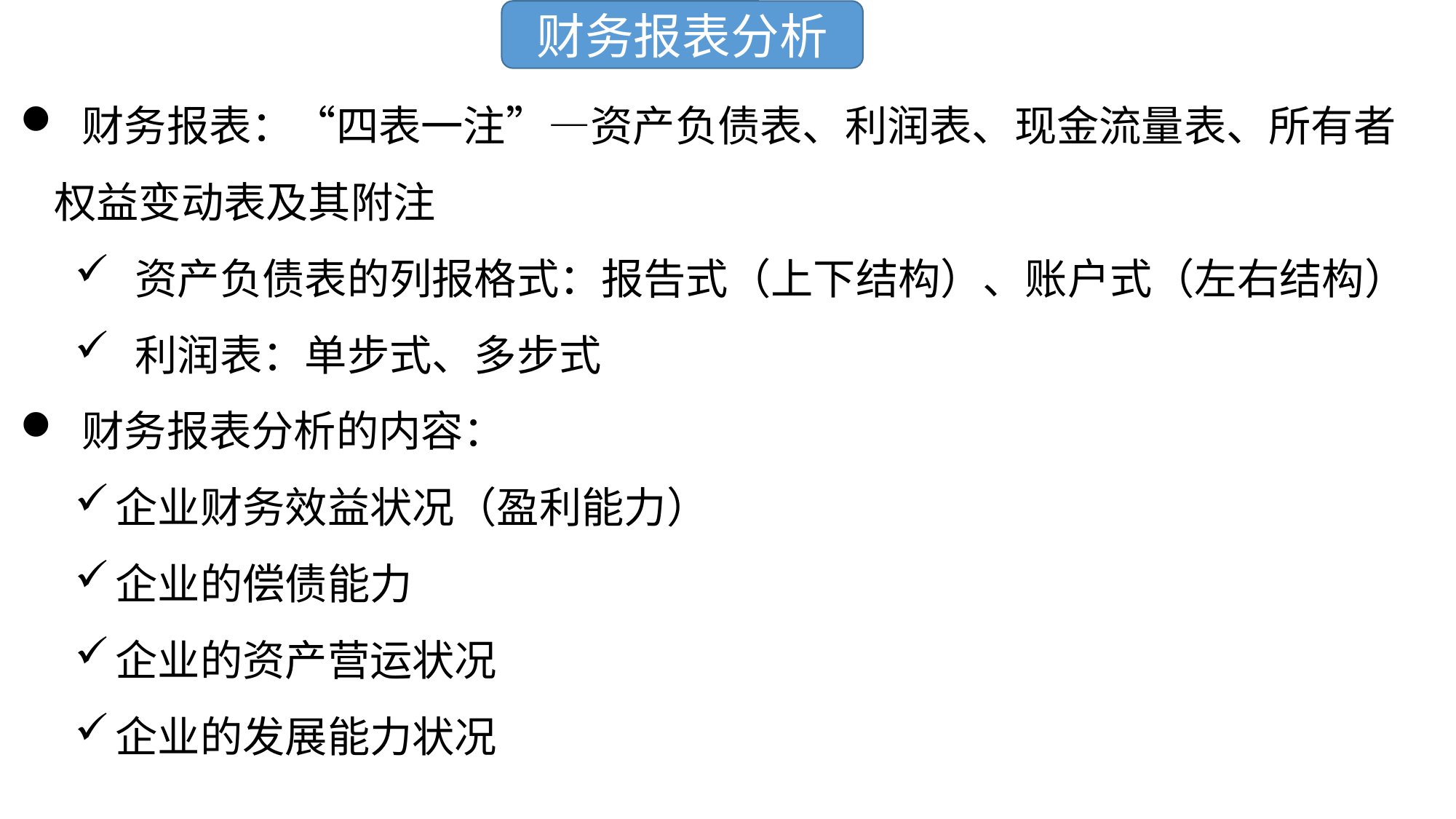

财务报表分析
 财务报表：“四表一注”—资产负债表、利润表、现金流量表、所有者权益变动表及其附注
 资产负债表的列报格式：报告式（上下结构）、账户式（左右结构）
 利润表：单步式、多步式
 财务报表分析的内容：
企业财务效益状况（盈利能力）
企业的偿债能力
企业的资产营运状况
企业的发展能力状况